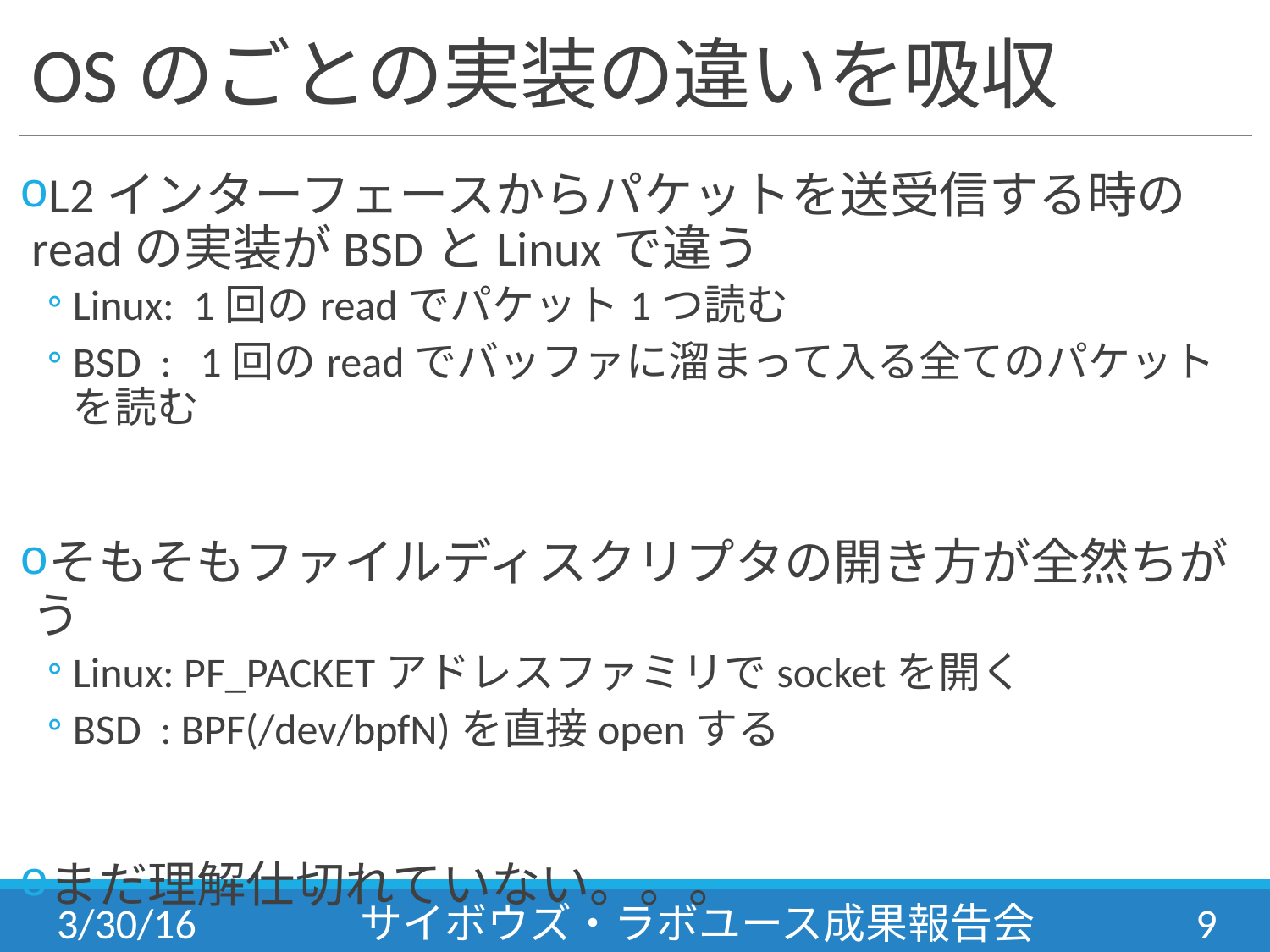

# OSのごとの実装の違いを吸収
L2インターフェースからパケットを送受信する時のreadの実装がBSDとLinuxで違う
Linux:  1回のreadでパケット1つ読む
BSD  :   1回のreadでバッファに溜まって入る全てのパケットを読む

そもそもファイルディスクリプタの開き方が全然ちがう
Linux: PF_PACKETアドレスファミリでsocketを開く
BSD  : BPF(/dev/bpfN)を直接openする

まだ理解仕切れていない。。。
3/30/16
サイボウズ・ラボユース成果報告会
9